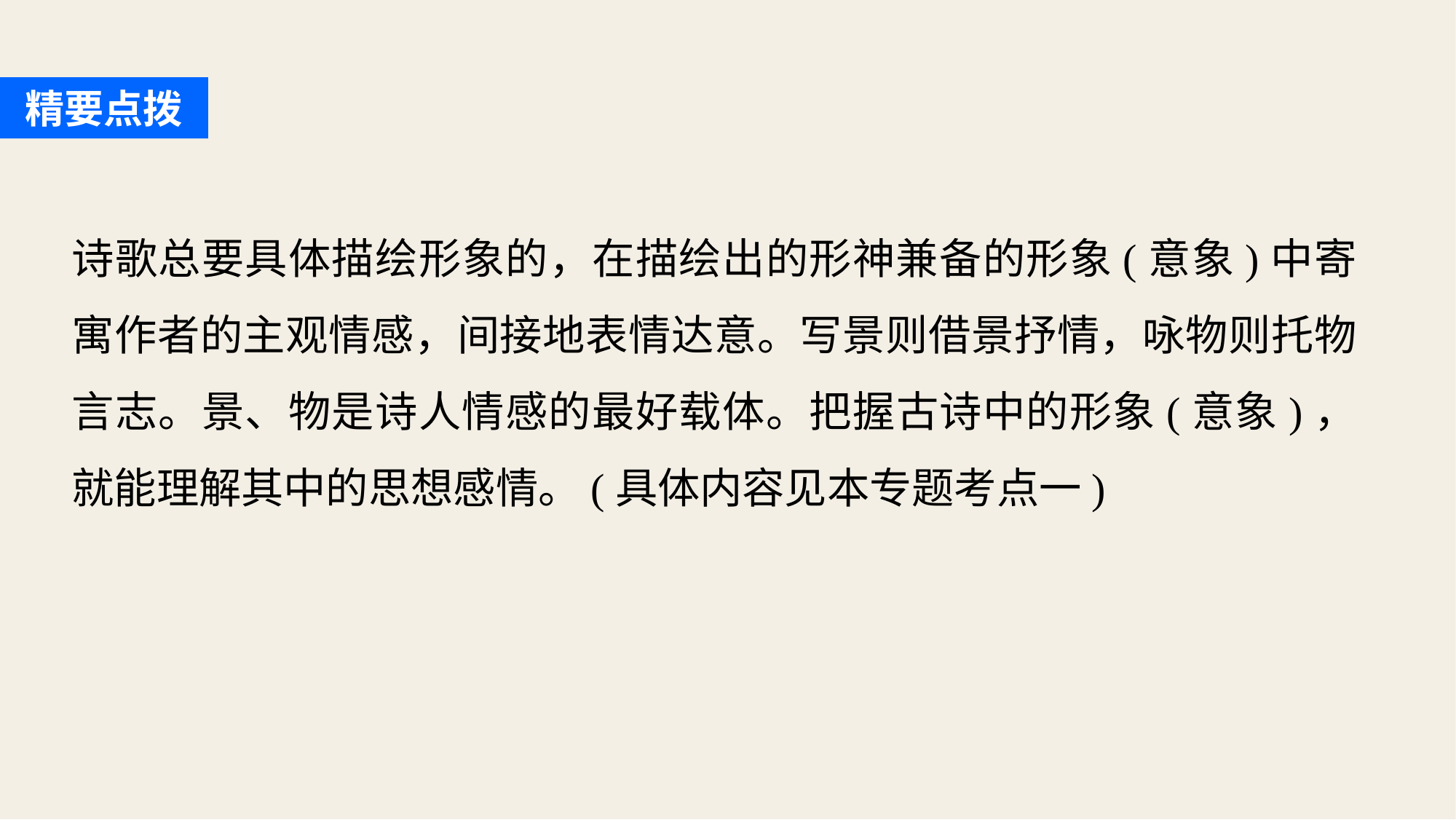

精要点拨
诗歌总要具体描绘形象的，在描绘出的形神兼备的形象(意象)中寄寓作者的主观情感，间接地表情达意。写景则借景抒情，咏物则托物言志。景、物是诗人情感的最好载体。把握古诗中的形象(意象)，就能理解其中的思想感情。(具体内容见本专题考点一)